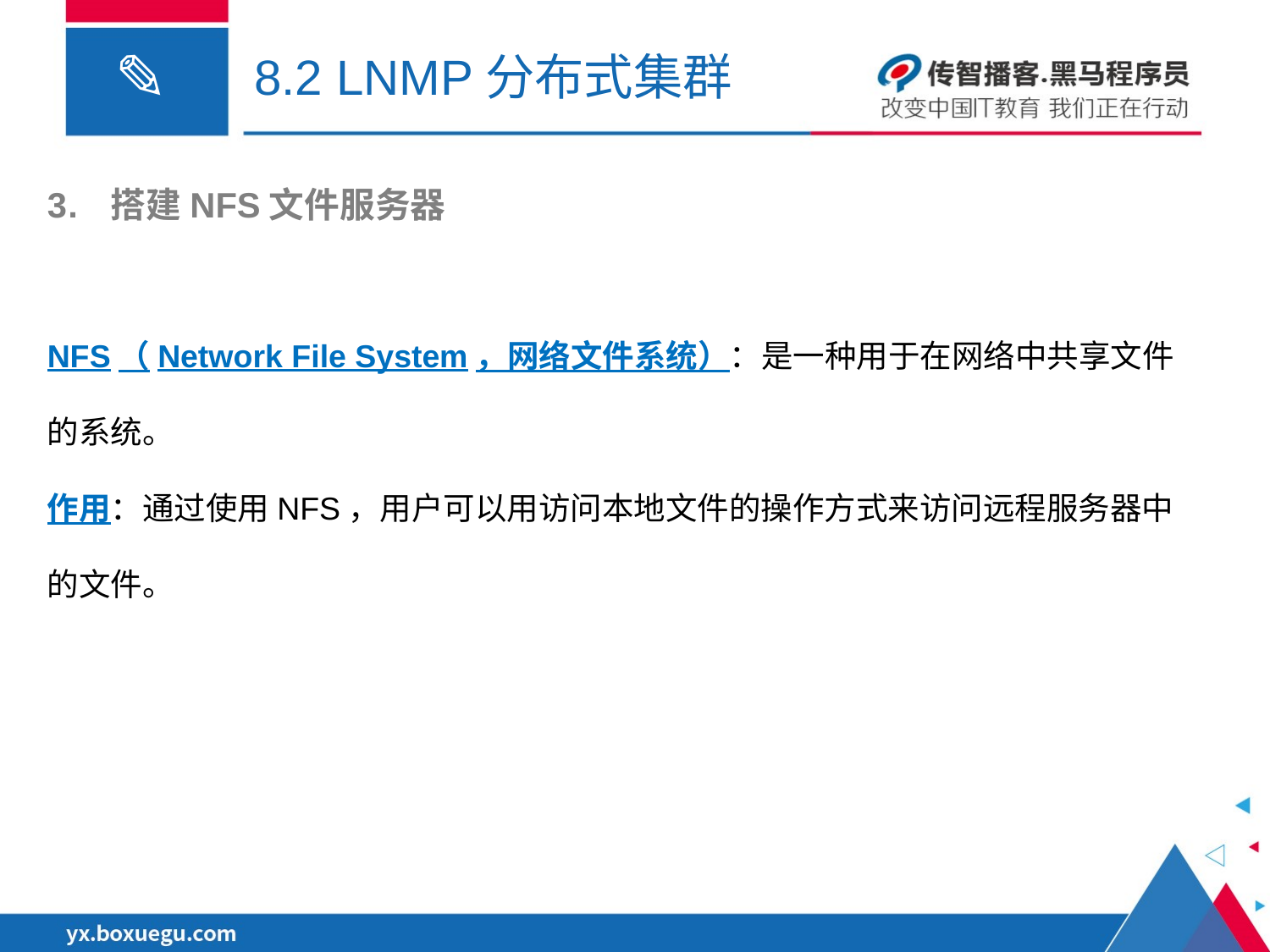

# 8.2 LNMP分布式集群
搭建NFS文件服务器
NFS（Network File System，网络文件系统）：是一种用于在网络中共享文件的系统。
作用：通过使用NFS，用户可以用访问本地文件的操作方式来访问远程服务器中的文件。